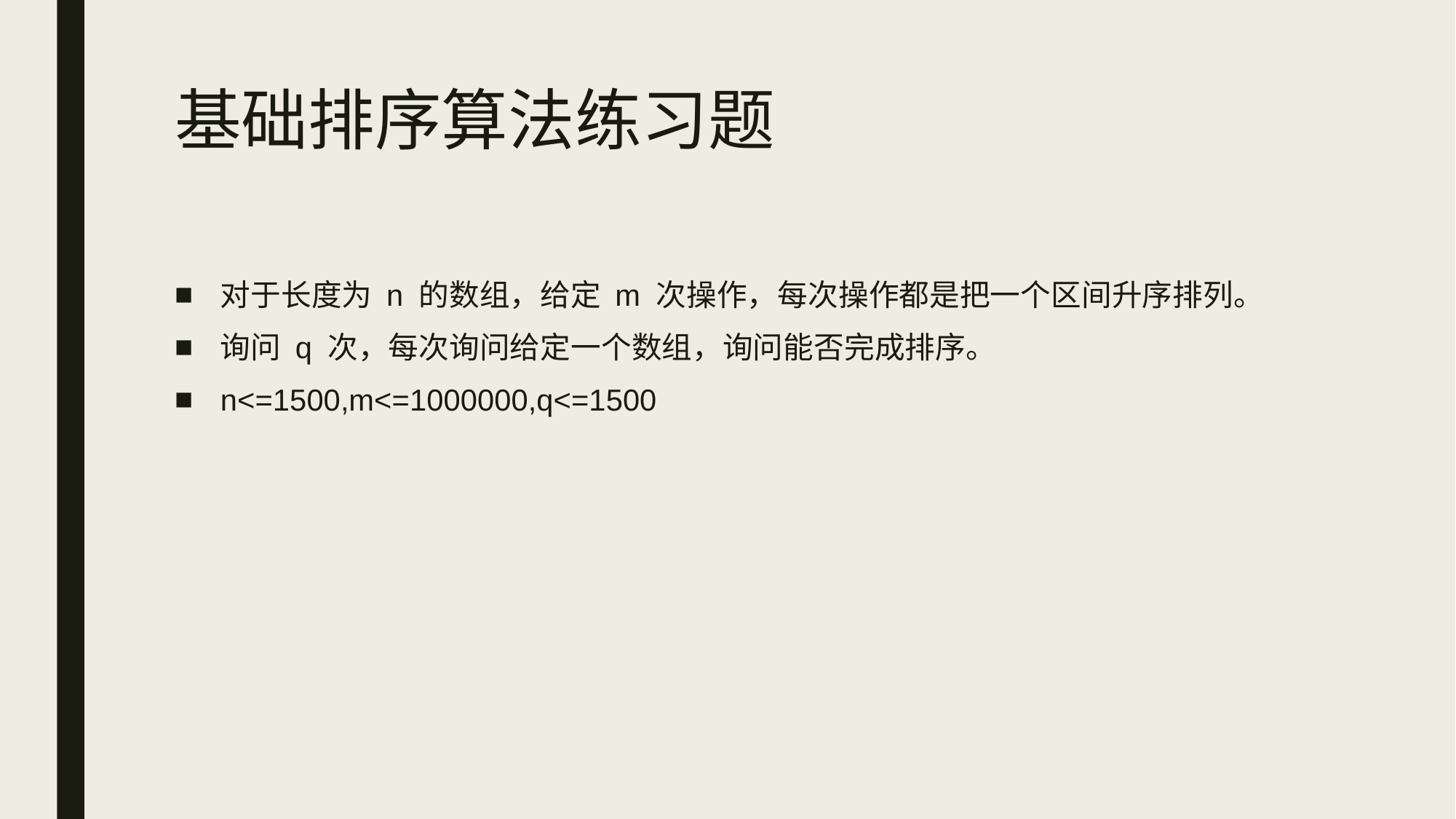

# 基础排序算法练习题
对于长度为 n 的数组，给定 m 次操作，每次操作都是把一个区间升序排列。
询问 q 次，每次询问给定一个数组，询问能否完成排序。
n<=1500,m<=1000000,q<=1500